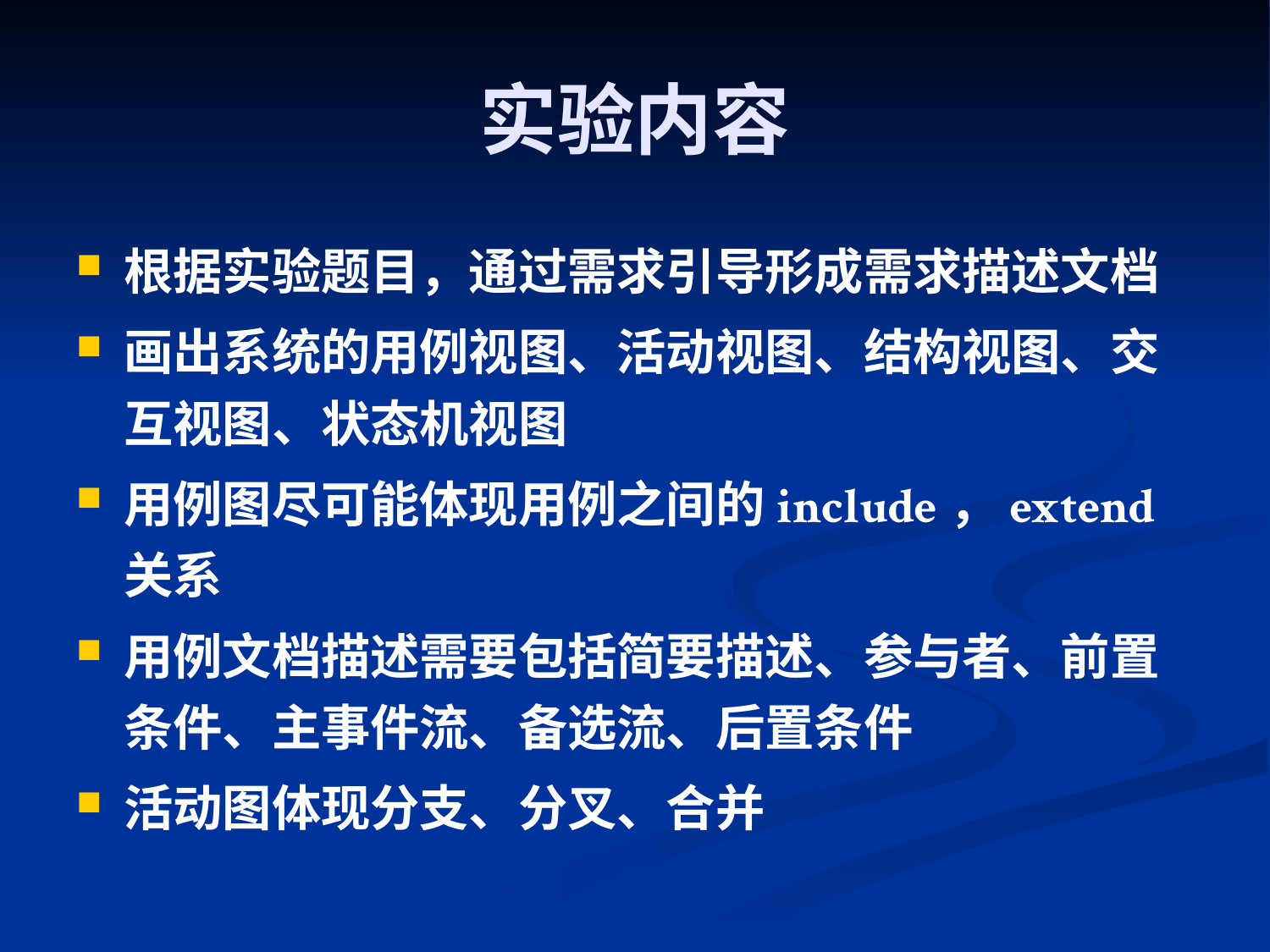

# 实验内容
根据实验题目，通过需求引导形成需求描述文档
画出系统的用例视图、活动视图、结构视图、交互视图、状态机视图
用例图尽可能体现用例之间的include，extend关系
用例文档描述需要包括简要描述、参与者、前置条件、主事件流、备选流、后置条件
活动图体现分支、分叉、合并